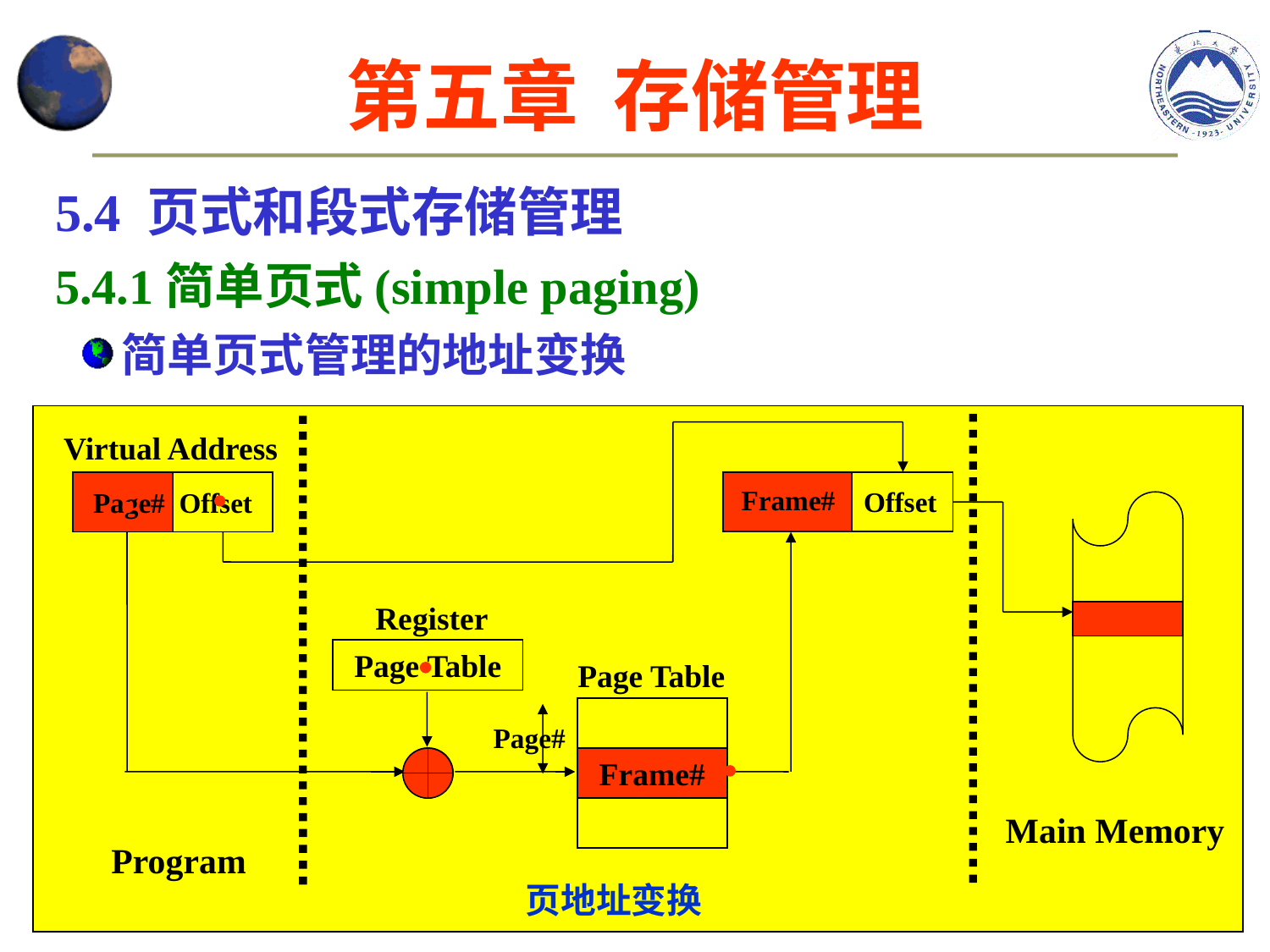

第五章  存储管理
5.4 页式和段式存储管理
5.4.1简单页式(simple paging)
简单页式管理的地址变换

Virtual Address

Page#  Offset

Frame#
Offset

Register
Page Table

Page Table

Page#

Frame#

Main Memory
Program
页地址变换